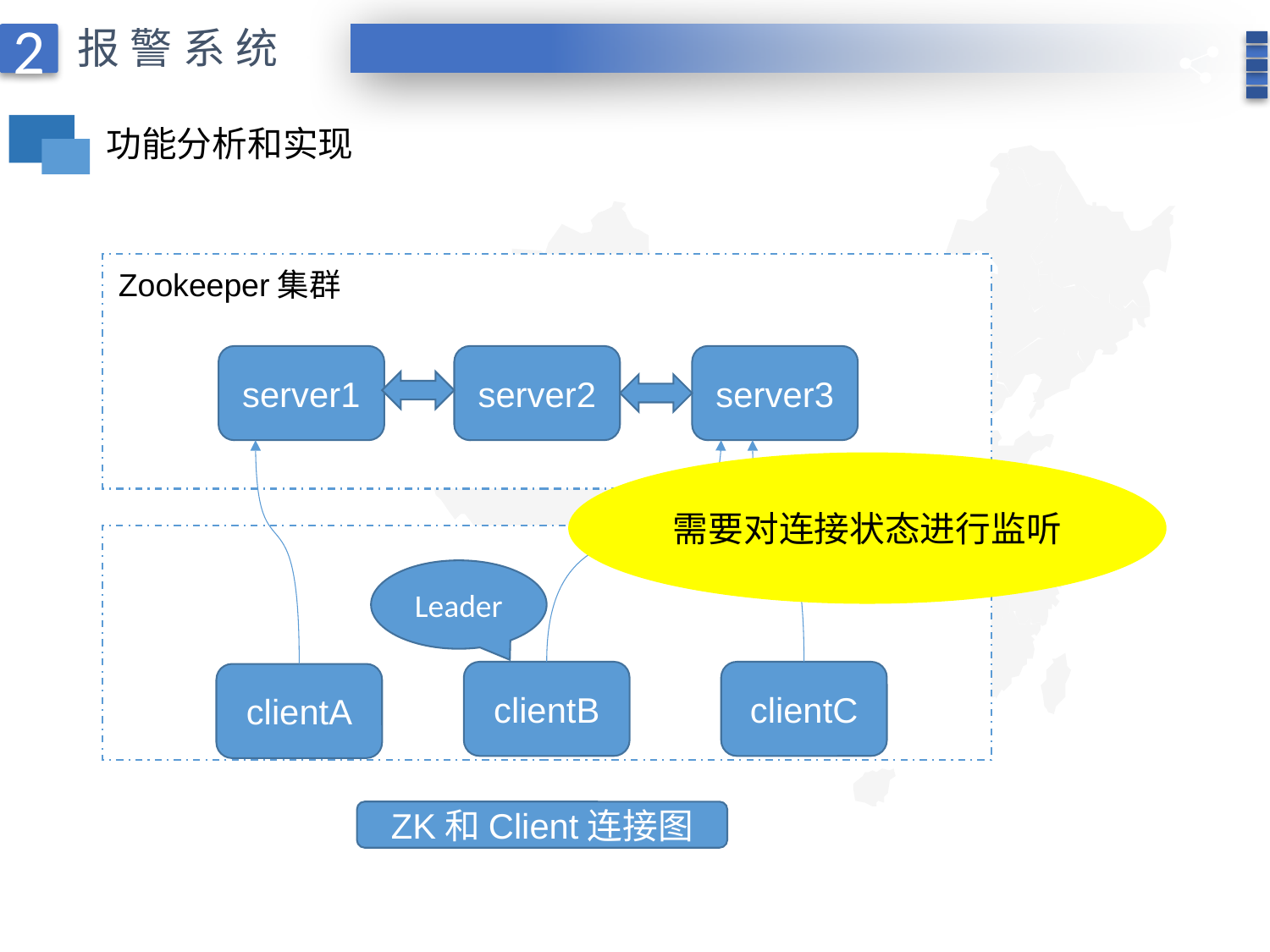

报警系统
2

功能分析和实现

Zookeeper集群
server1
server2
server3

Leader
clientB
clientC
clientA
需要对连接状态进行监听

ZK和Client连接图